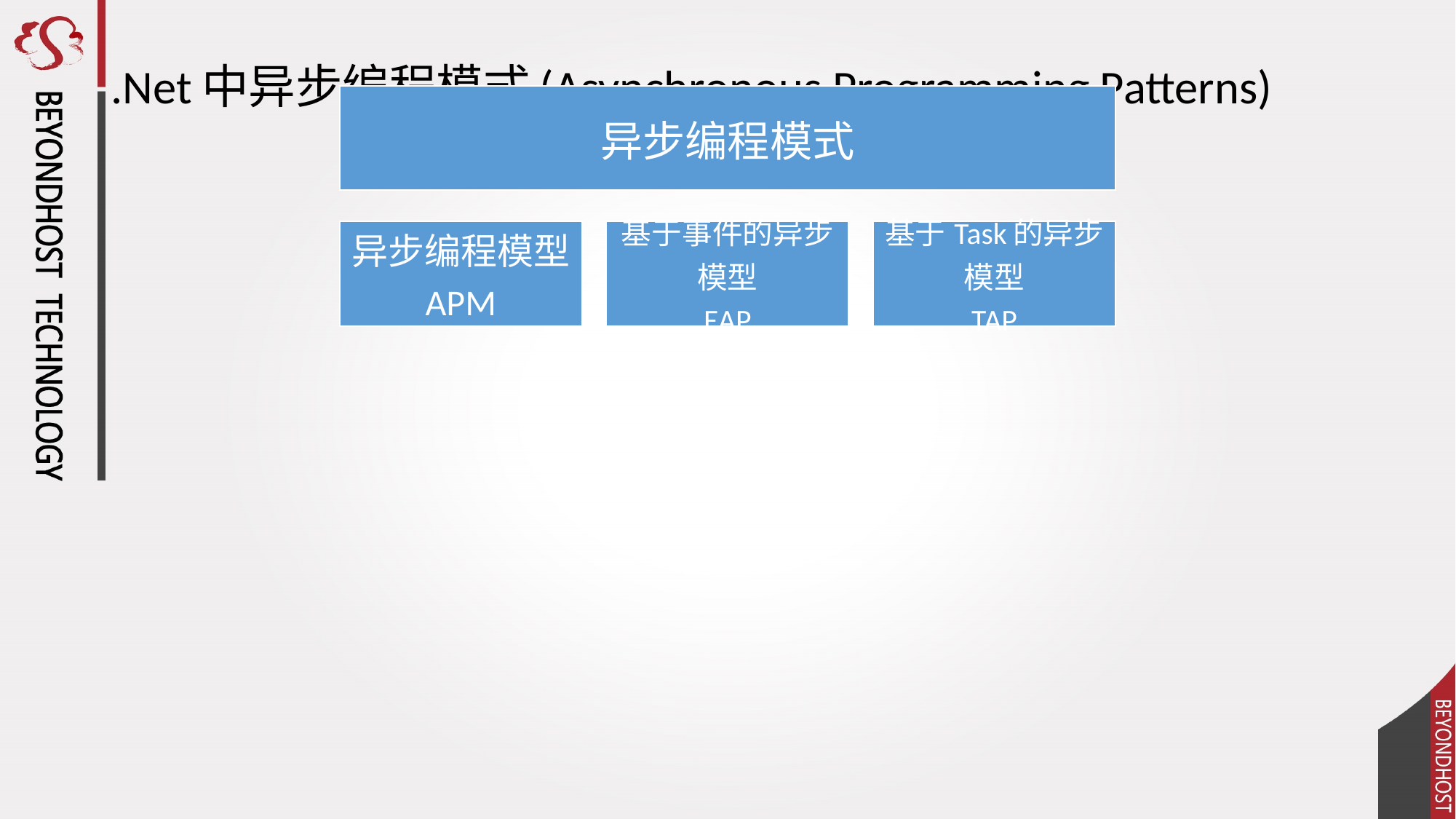

# .Net中异步编程模式(Asynchronous Programming Patterns)
异步编程模式
异步编程模型
APM
基于事件的异步模型
EAP
基于Task的异步模型
TAP